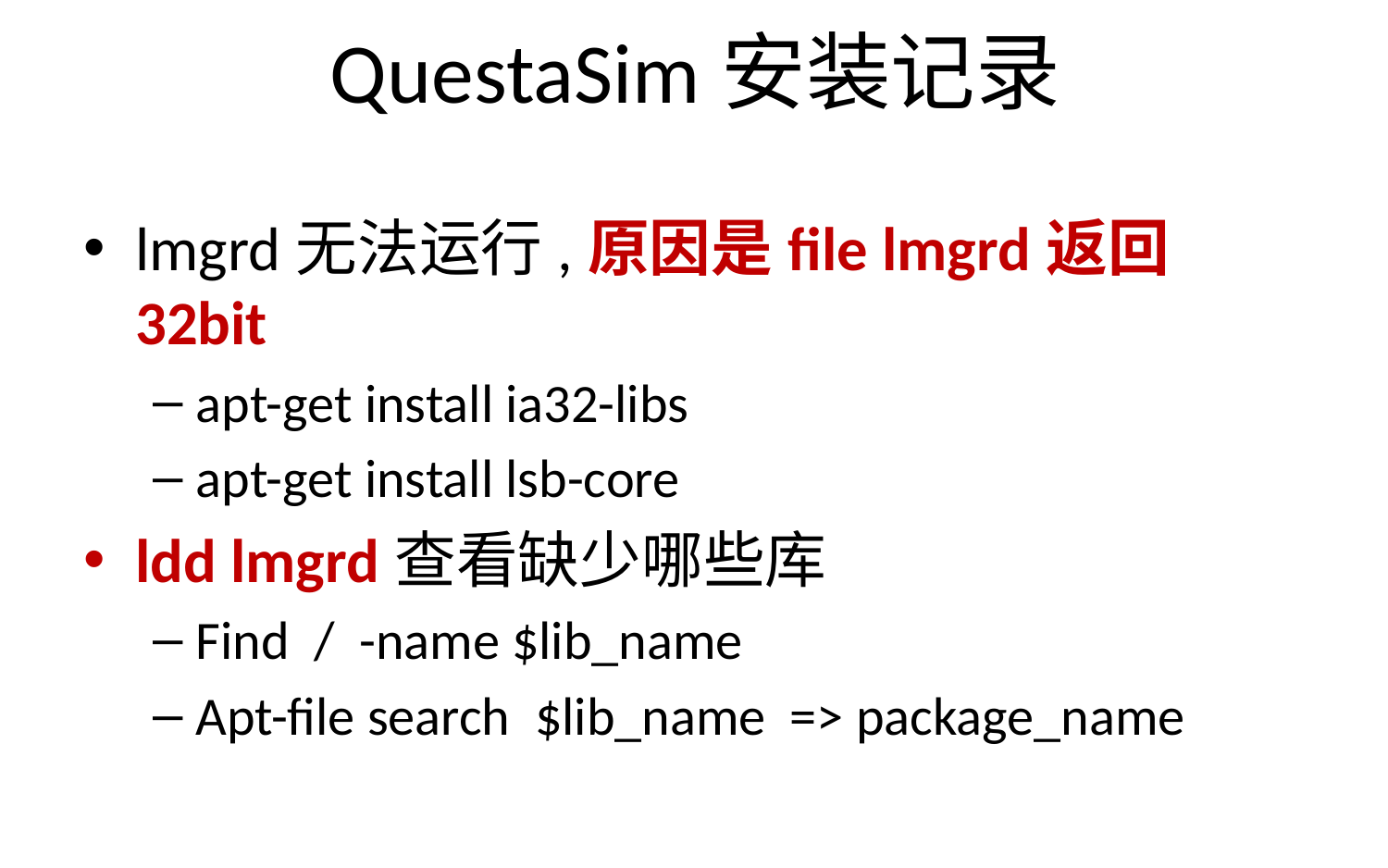

# QuestaSim安装记录
lmgrd无法运行,原因是file lmgrd返回32bit
apt-get install ia32-libs
apt-get install lsb-core
ldd lmgrd查看缺少哪些库
Find  /  -name $lib_name
Apt-file search  $lib_name  => package_name